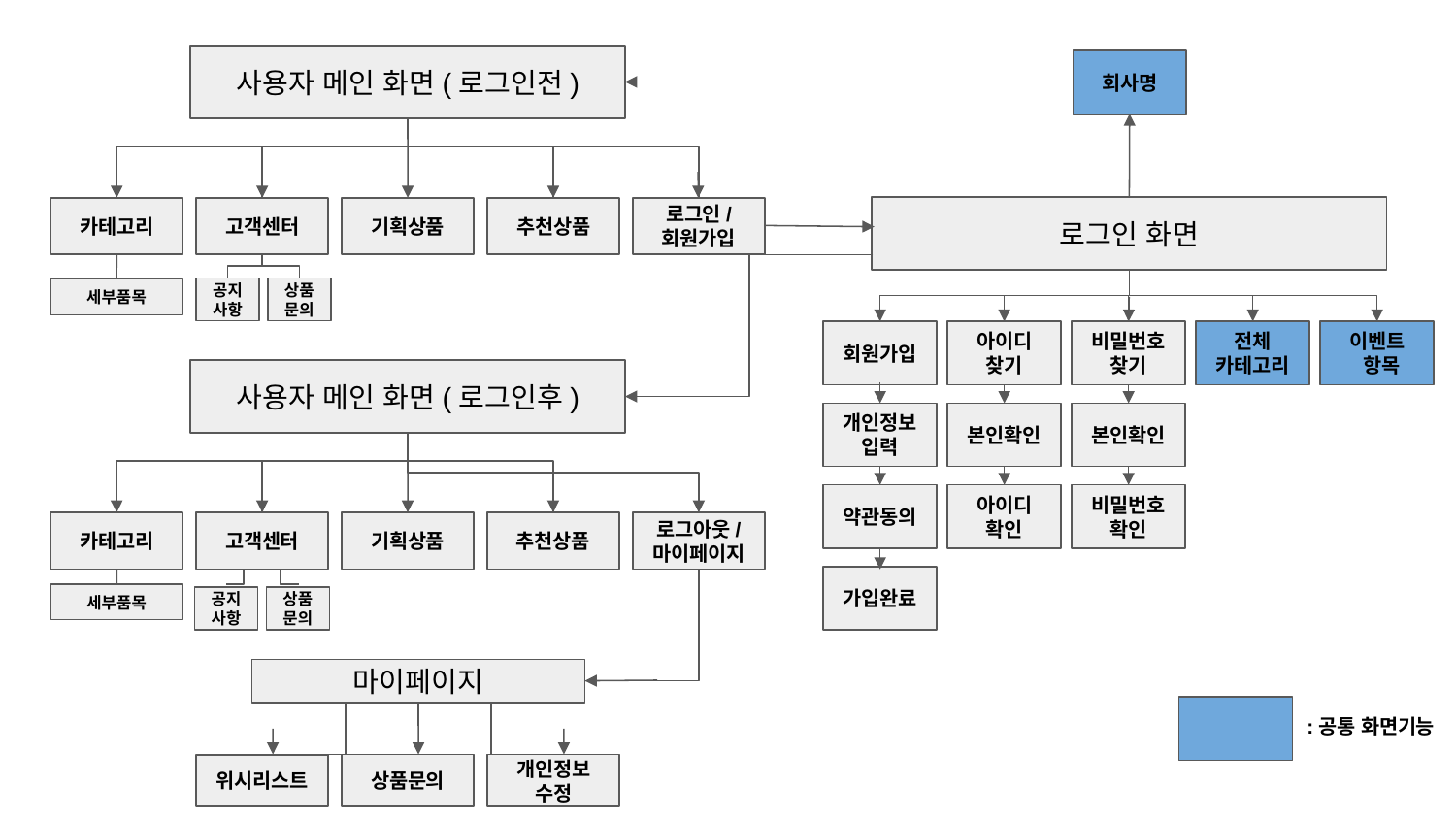

사용자 메인 화면(로그인전)
회사명
로그인 화면
카테고리
고객센터
기획상품
추천상품
로그인/
회원가입
공지사항
상품문의
세부품목
이벤트
 항목
회원가입
아이디
찾기
비밀번호찾기
전체
카테고리
사용자 메인 화면(로그인후)
개인정보입력
본인확인
본인확인
약관동의
아이디
확인
비밀번호
확인
카테고리
고객센터
기획상품
추천상품
로그아웃/
마이페이지
가입완료
세부품목
공지사항
상품문의
마이페이지

:공통 화면기능
상품문의
개인정보
수정
위시리스트